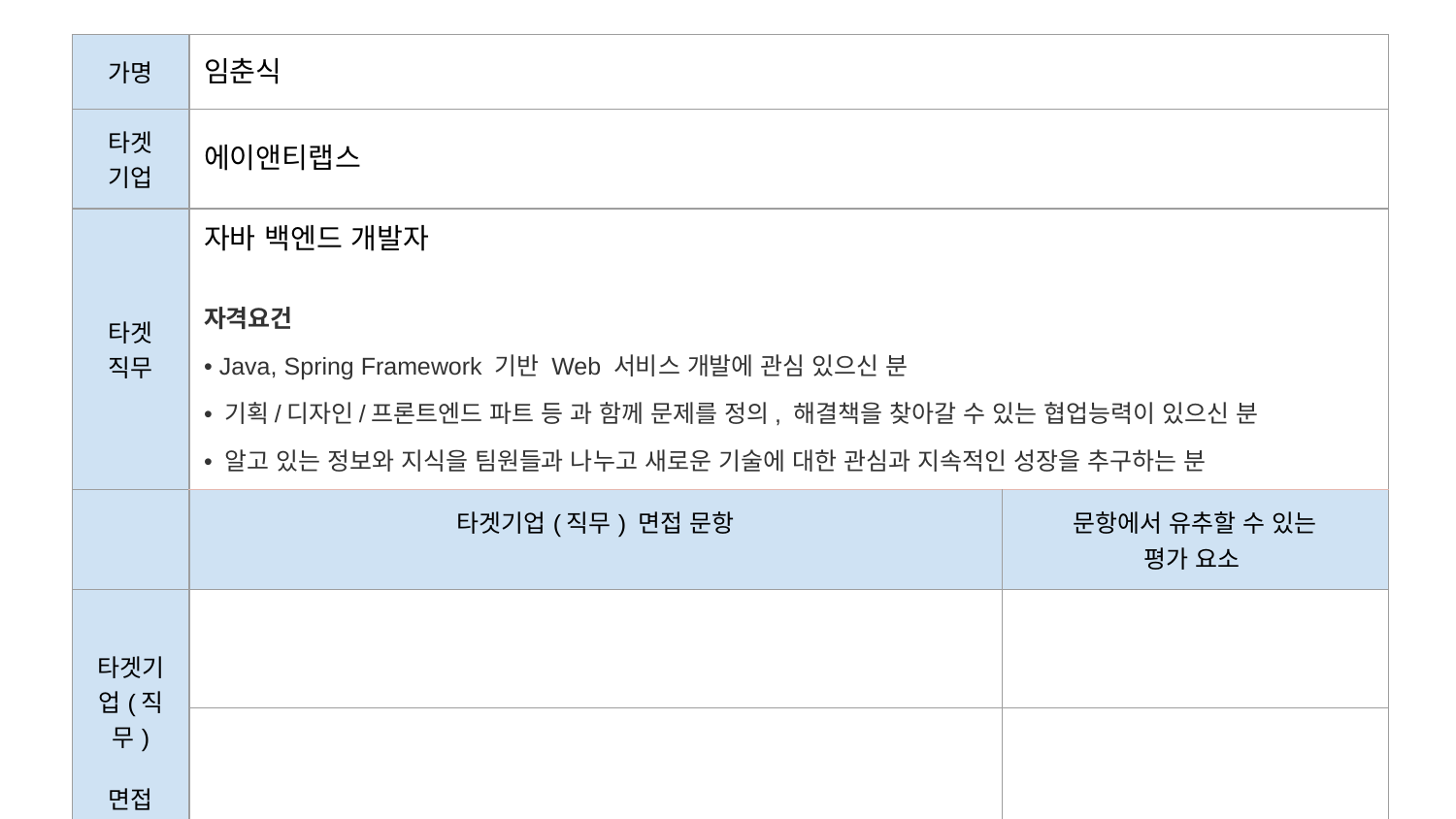

| 가명 | 임춘식 |  |
| --- | --- | --- |
| 타겟 기업 | 에이앤티랩스 |  |
| 타겟 직무 | 자바 백엔드 개발자 자격요건 • Java, Spring Framework 기반 Web 서비스 개발에 관심 있으신 분 • 기획/디자인/프론트엔드 파트 등 과 함께 문제를 정의, 해결책을 찾아갈 수 있는 협업능력이 있으신 분 • 알고 있는 정보와 지식을 팀원들과 나누고 새로운 기술에 대한 관심과 지속적인 성장을 추구하는 분 |  |
|  | 타겟기업(직무) 면접 문항 | 문항에서 유추할 수 있는 평가 요소 |
| 타겟기업(직무) 면접 문항 탐색 |  |  |
|  |  |  |
|  |  |  |